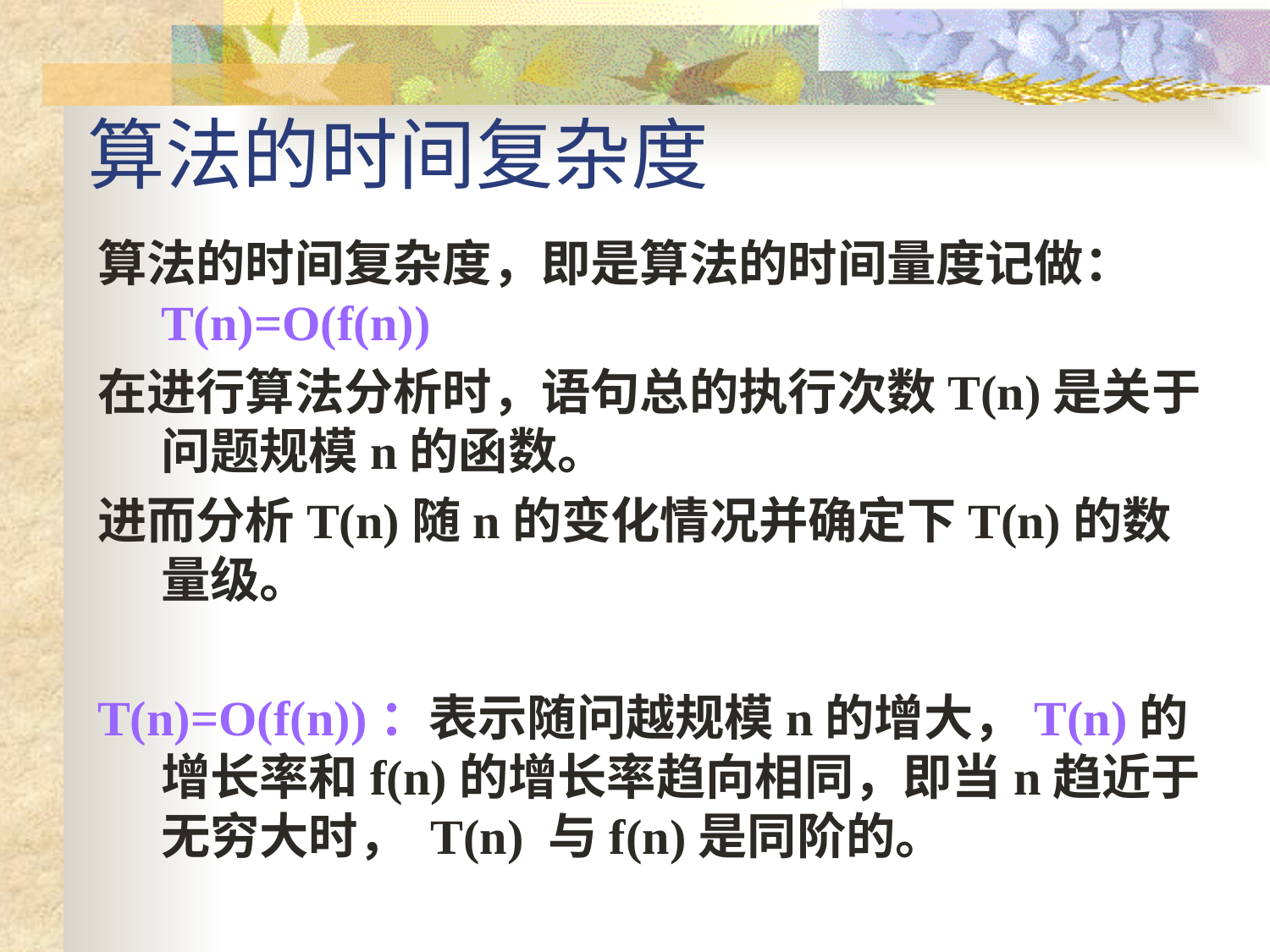

# 算法的时间复杂度
算法的时间复杂度，即是算法的时间量度记做：    T(n)=O(f(n))
在进行算法分析时，语句总的执行次数T(n)是关于问题规模n的函数。
进而分析T(n)随n的变化情况并确定下T(n)的数量级。

T(n)=O(f(n))：表示随问越规模n的增大，T(n)的增长率和f(n)的增长率趋向相同，即当n趋近于无穷大时， T(n) 与f(n)是同阶的。